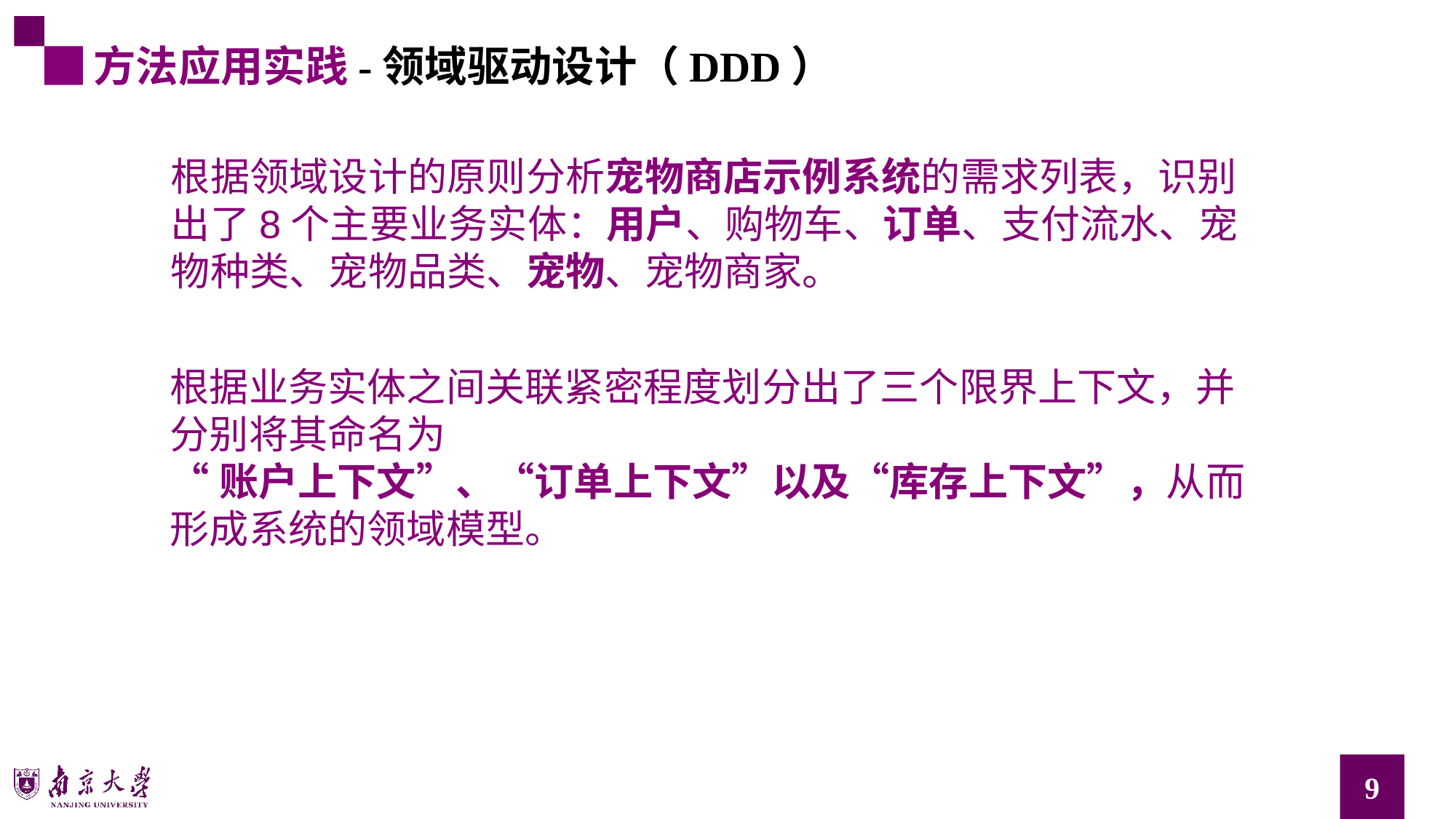

方法应用实践-领域驱动设计（DDD）
根据领域设计的原则分析宠物商店示例系统的需求列表，识别出了8个主要业务实体：用户、购物车、订单、支付流水、宠物种类、宠物品类、宠物、宠物商家。
根据业务实体之间关联紧密程度划分出了三个限界上下文，并分别将其命名为
“账户上下文”、“订单上下文”以及“库存上下文”，从而形成系统的领域模型。
9